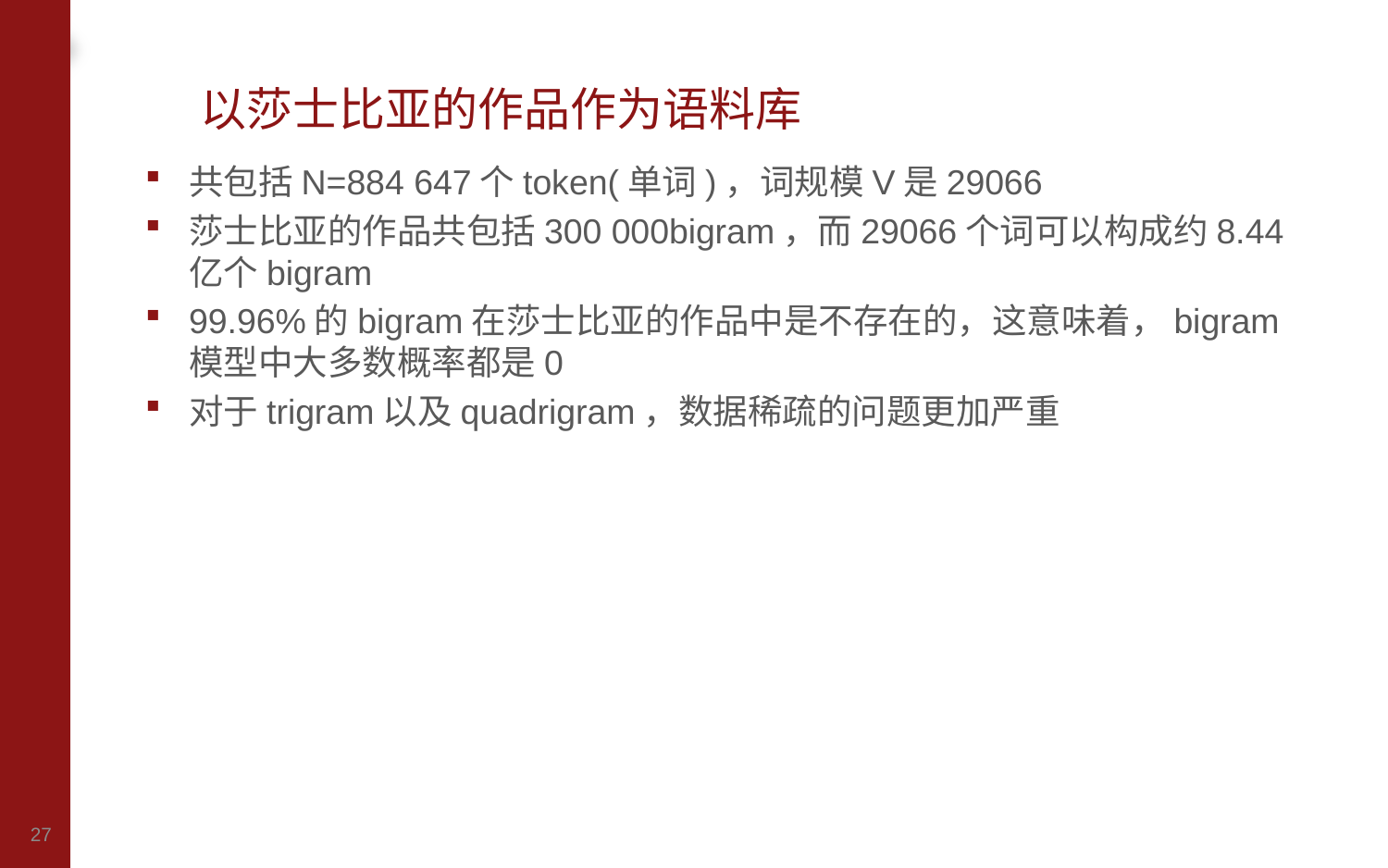

# 以莎士比亚的作品作为语料库
共包括N=884 647个token(单词)，词规模V是29066
莎士比亚的作品共包括300 000bigram，而29066个词可以构成约8.44亿个bigram
99.96%的bigram在莎士比亚的作品中是不存在的，这意味着，bigram模型中大多数概率都是0
对于trigram以及quadrigram，数据稀疏的问题更加严重

27